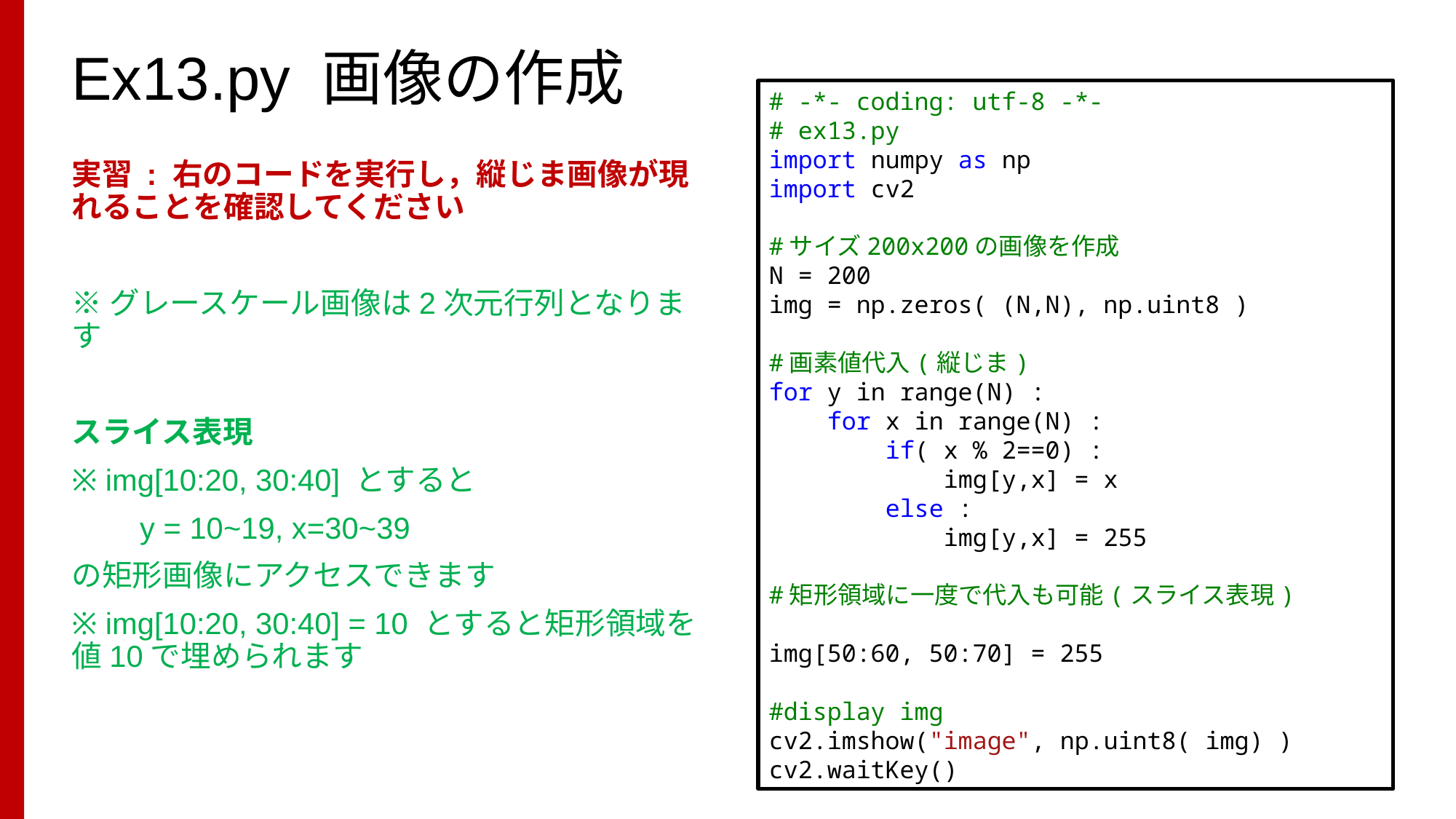

# Ex13.py 画像の作成
# -*- coding: utf-8 -*-
# ex13.py
import numpy as np
import cv2

#サイズ200x200の画像を作成
N = 200
img = np.zeros( (N,N), np.uint8 )

#画素値代入(縦じま)
for y in range(N) :
    for x in range(N) :
        if( x % 2==0) :
            img[y,x] = x
        else :
            img[y,x] = 255

#矩形領域に一度で代入も可能(スライス表現)
img[50:60, 50:70] = 255

#display img
cv2.imshow("image", np.uint8( img) )
cv2.waitKey()
実習 : 右のコードを実行し，縦じま画像が現れることを確認してください

※グレースケール画像は2次元行列となります

スライス表現
※ img[10:20, 30:40] とすると
　　y = 10~19, x=30~39
の矩形画像にアクセスできます
※ img[10:20, 30:40] = 10 とすると矩形領域を値10で埋められます